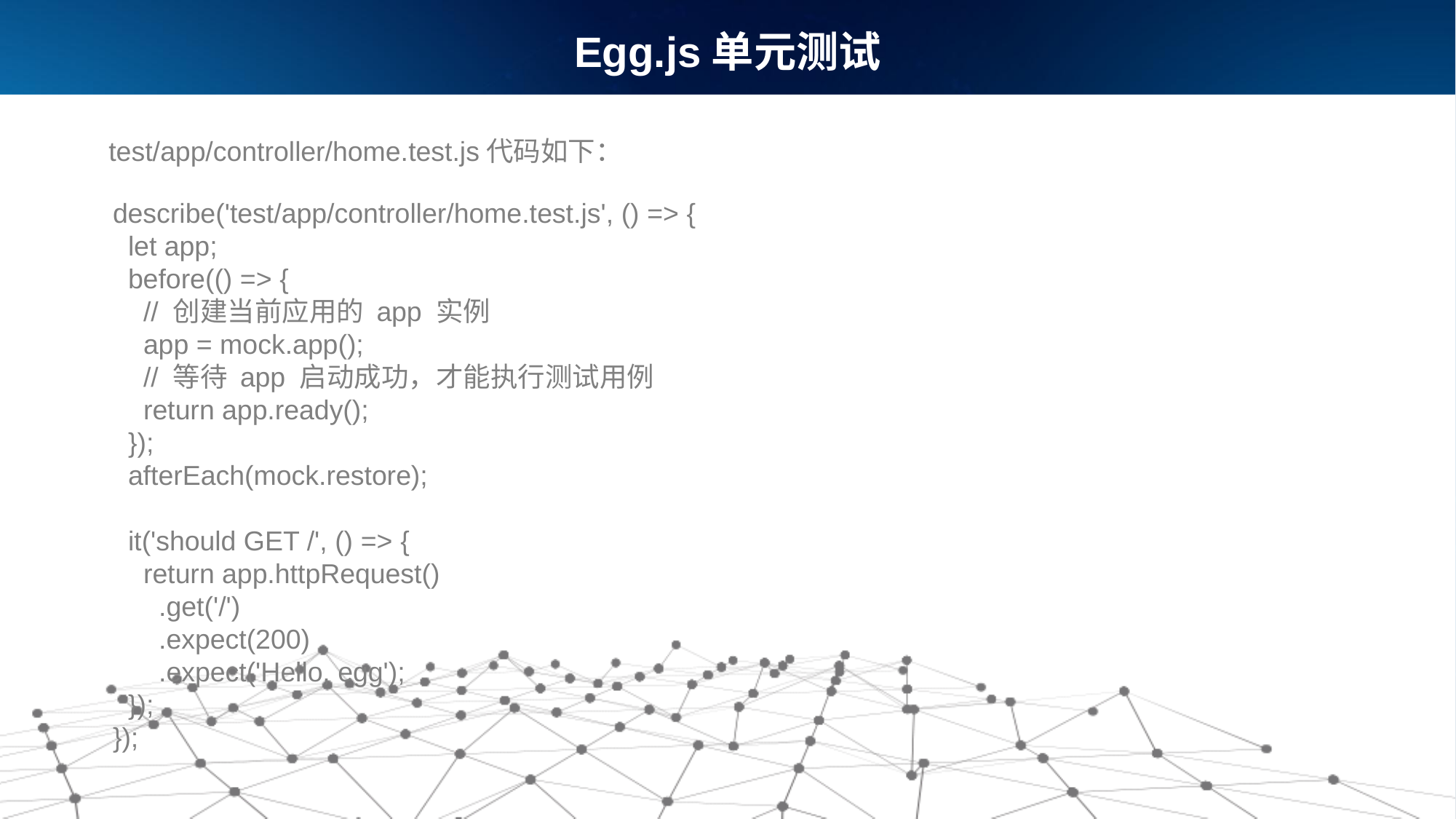

# Egg.js单元测试
test/app/controller/home.test.js代码如下：
describe('test/app/controller/home.test.js', () => {
  let app;
  before(() => {
    // 创建当前应用的 app 实例
    app = mock.app();
    // 等待 app 启动成功，才能执行测试用例
    return app.ready();
  });
  afterEach(mock.restore);

  it('should GET /', () => {
    return app.httpRequest()
      .get('/')
      .expect(200)
      .expect('Hello, egg');
  });
});